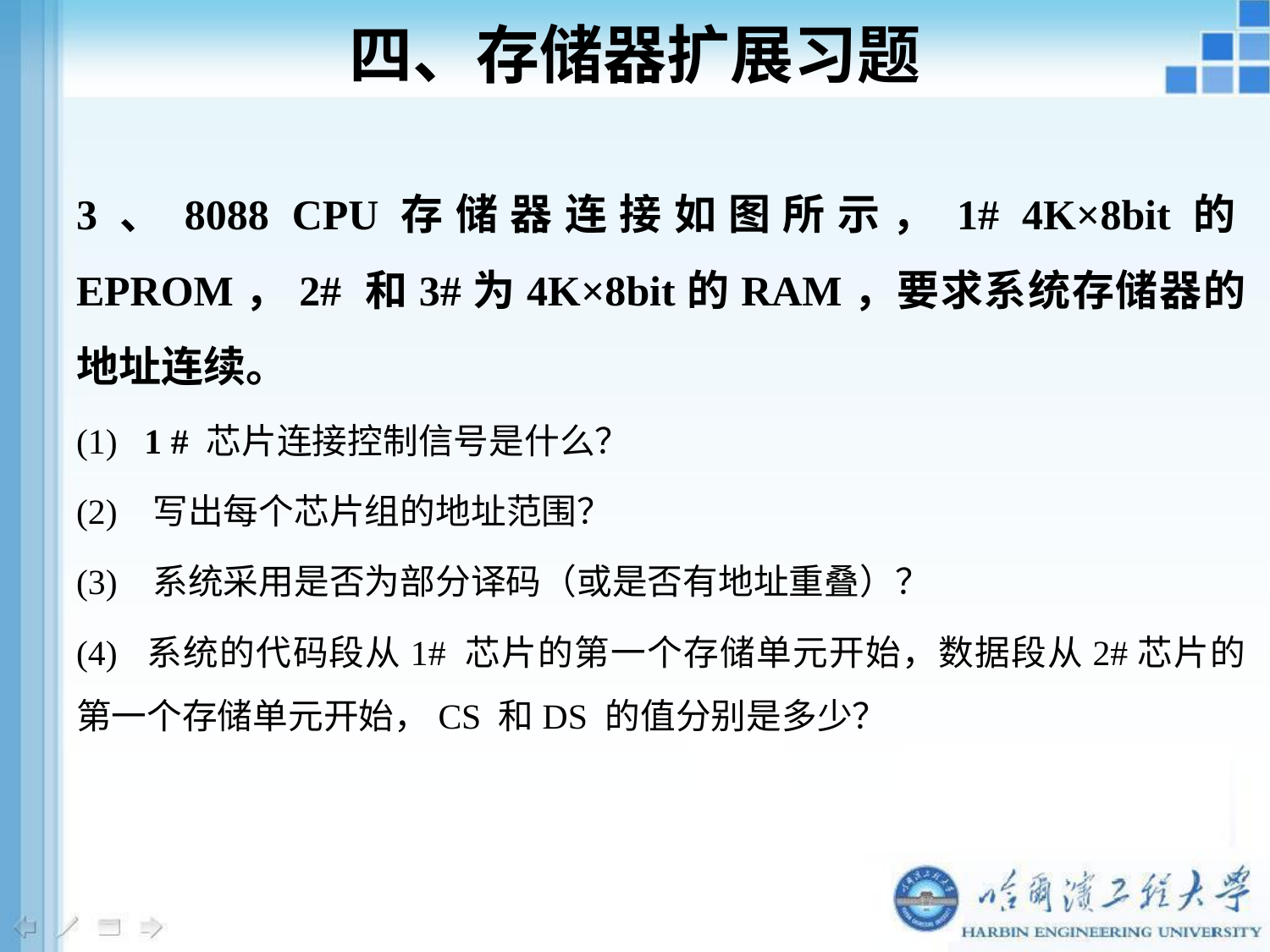

# 四、存储器扩展习题

3、8088 CPU存储器连接如图所示，1# 4K×8bit的EPROM，2# 和3#为4K×8bit的RAM，要求系统存储器的地址连续。
(1)   1 # 芯片连接控制信号是什么？
(2)   写出每个芯片组的地址范围？
(3)   系统采用是否为部分译码（或是否有地址重叠）？
(4)  系统的代码段从1# 芯片的第一个存储单元开始，数据段从2#芯片的第一个存储单元开始，CS 和DS 的值分别是多少？